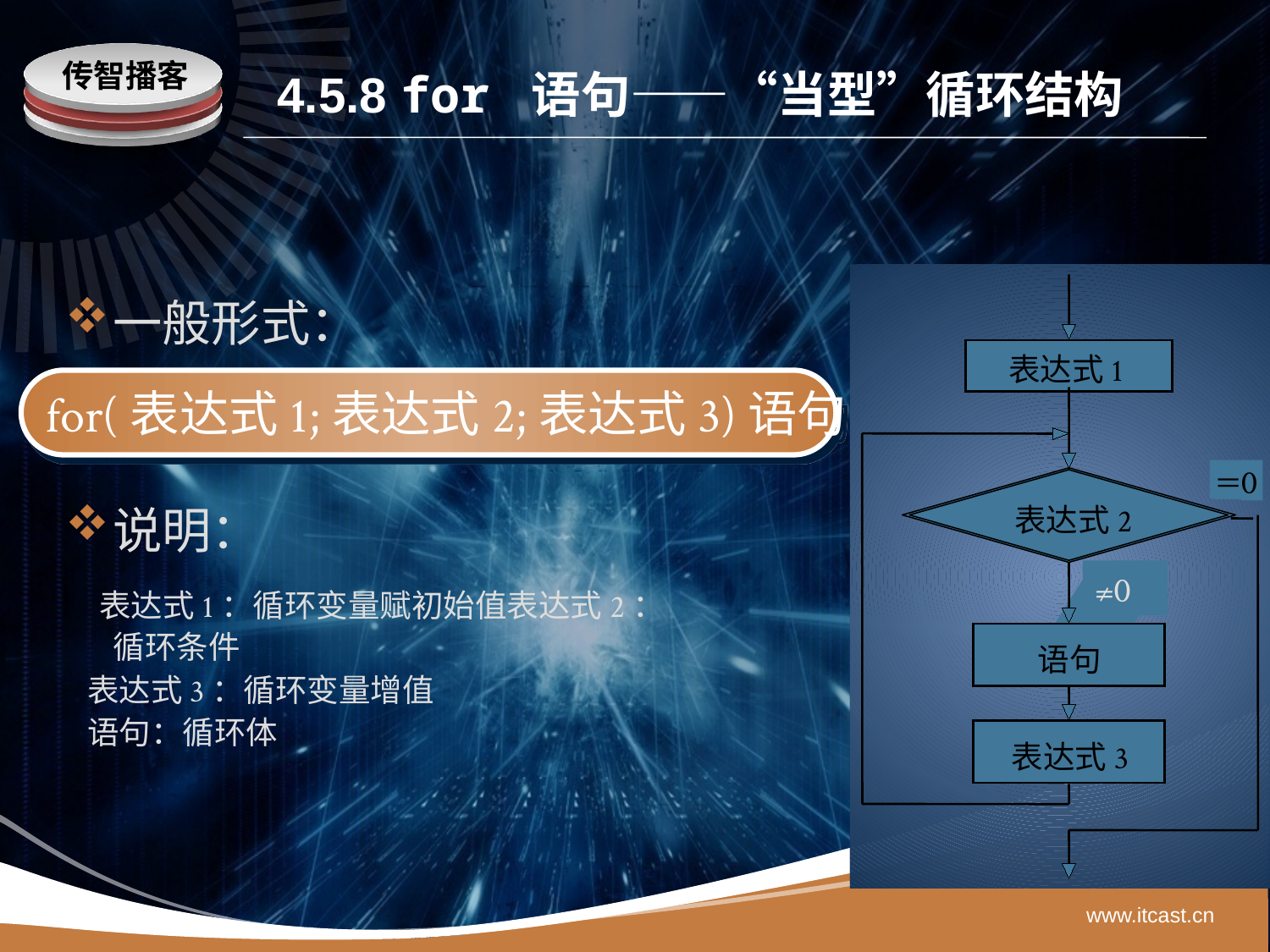

# 4.5.8 for 语句——“当型”循环结构

表达式1

0
＝

表达式2

≠0

语句

表达式3

一般形式：

说明：
  表达式1：循环变量赋初始值表达式2：循环条件
  表达式3：循环变量增值
  语句：循环体
for(表达式1;表达式2;表达式3)语句
www.itcast.cn